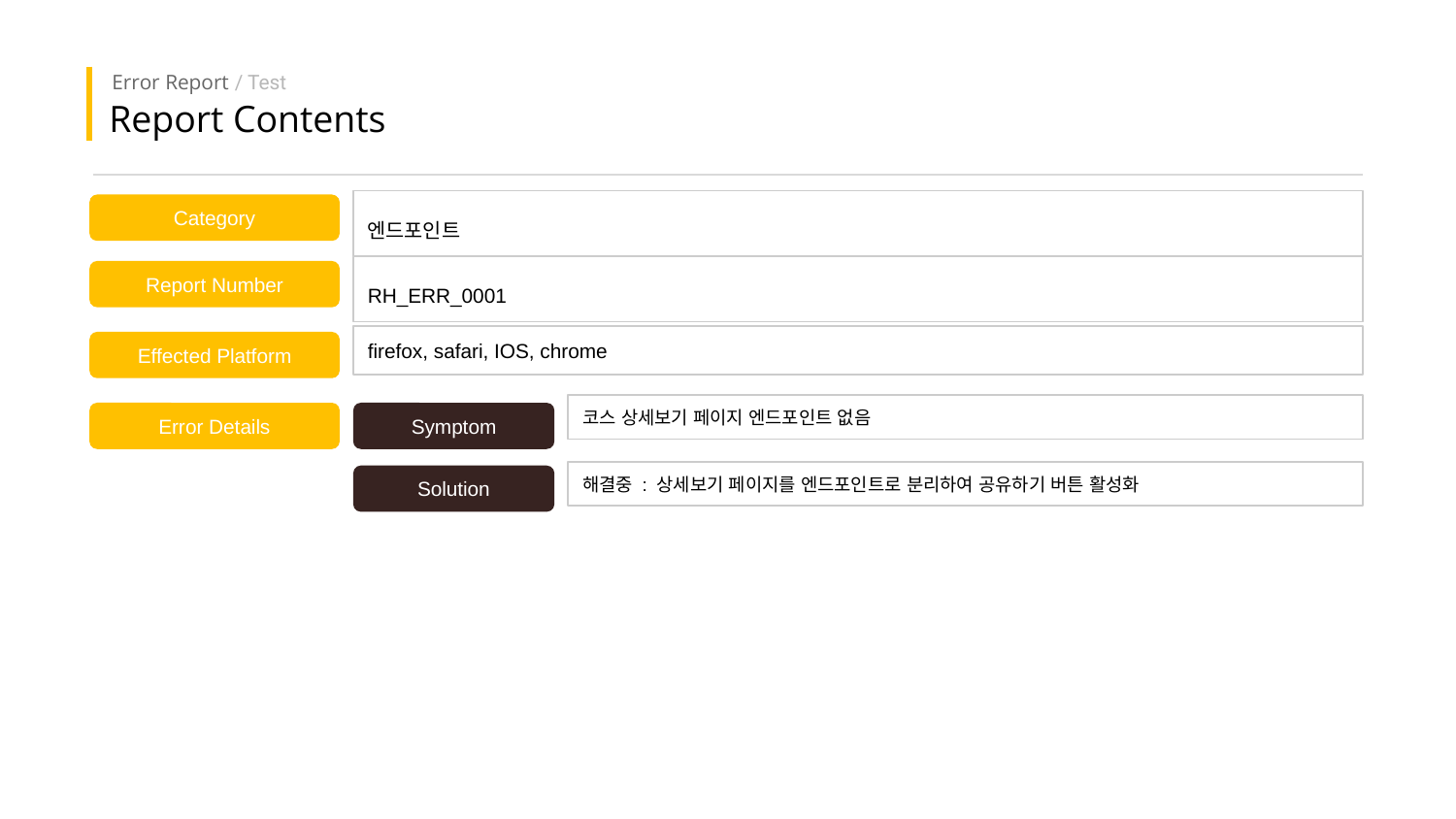

Error Report / Test
Report Contents

엔드포인트
Category
RH_ERR_0001
Report Number
firefox, safari, IOS, chrome
Effected Platform
코스 상세보기 페이지 엔드포인트 없음
Symptom
Error Details
해결중 : 상세보기 페이지를 엔드포인트로 분리하여 공유하기 버튼 활성화
Solution